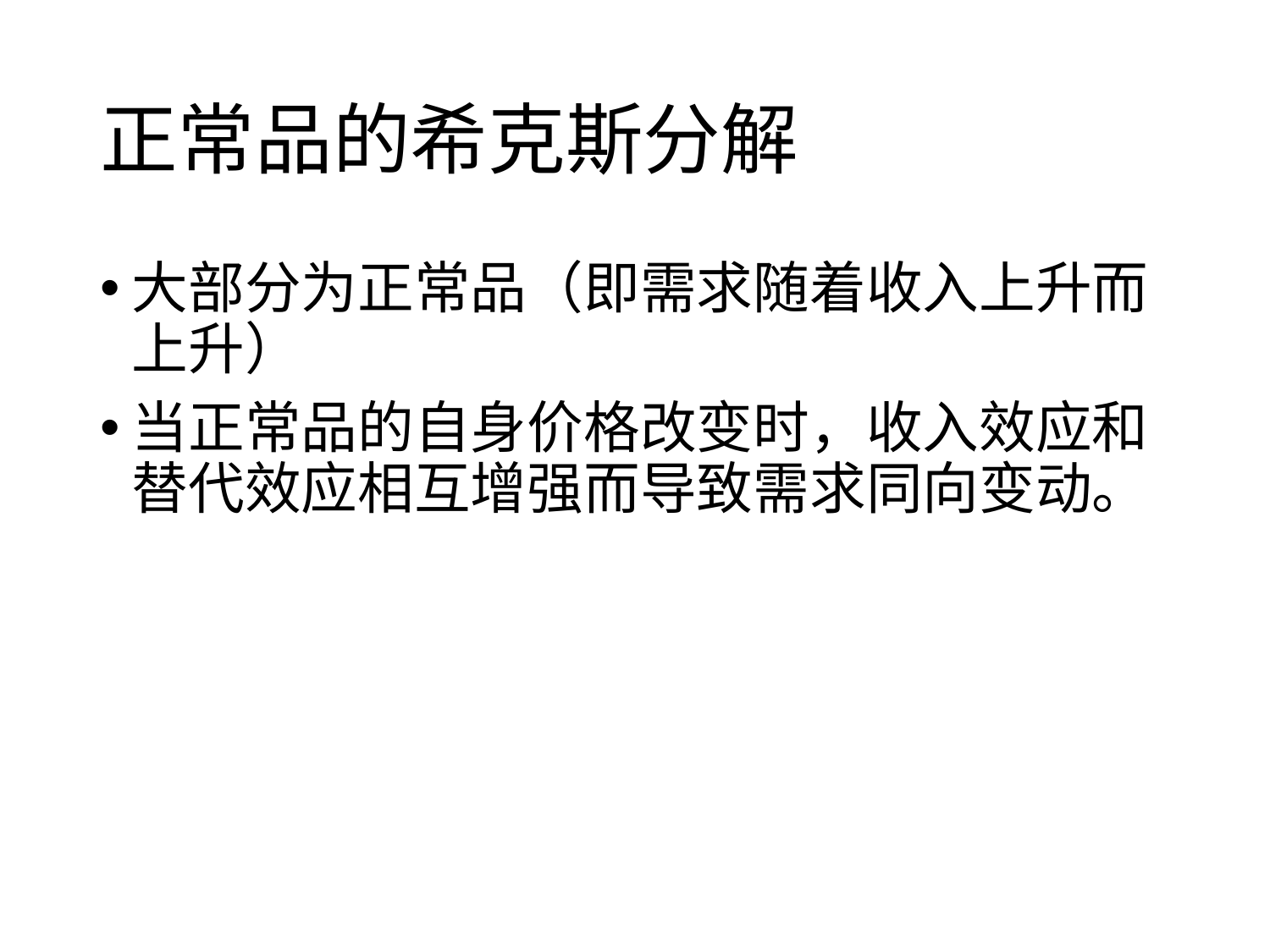

# 正常品的希克斯分解
大部分为正常品（即需求随着收入上升而上升）
当正常品的自身价格改变时，收入效应和替代效应相互增强而导致需求同向变动。